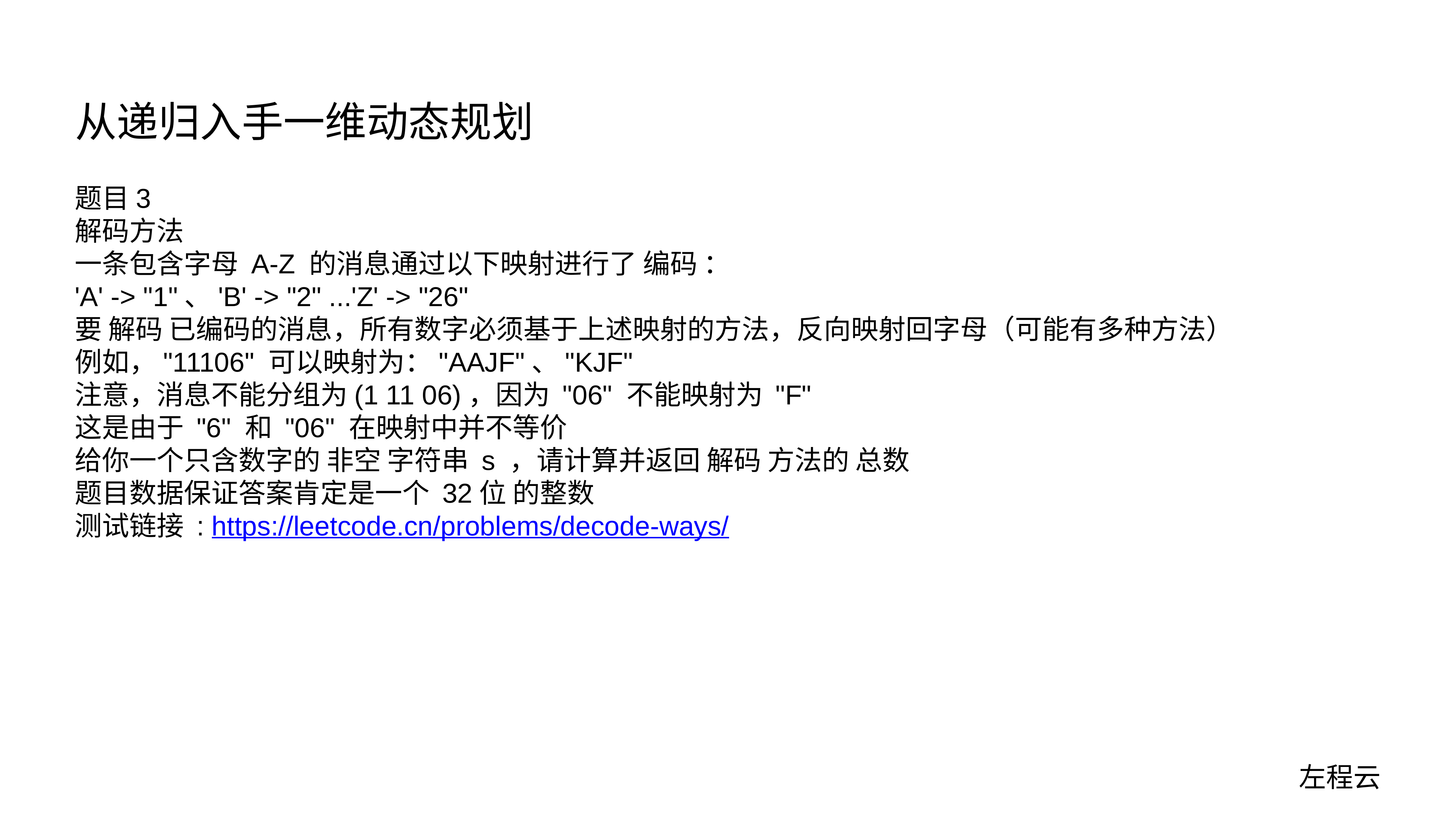

# 从递归入手一维动态规划
题目3
解码方法
一条包含字母 A-Z 的消息通过以下映射进行了 编码 ：
'A' -> "1"、'B' -> "2" ...'Z' -> "26"
要 解码 已编码的消息，所有数字必须基于上述映射的方法，反向映射回字母（可能有多种方法）
例如，"11106" 可以映射为："AAJF"、"KJF"
注意，消息不能分组为(1 11 06)，因为 "06" 不能映射为 "F"
这是由于 "6" 和 "06" 在映射中并不等价
给你一个只含数字的 非空 字符串 s ，请计算并返回 解码 方法的 总数
题目数据保证答案肯定是一个 32位 的整数
测试链接 : https://leetcode.cn/problems/decode-ways/
左程云